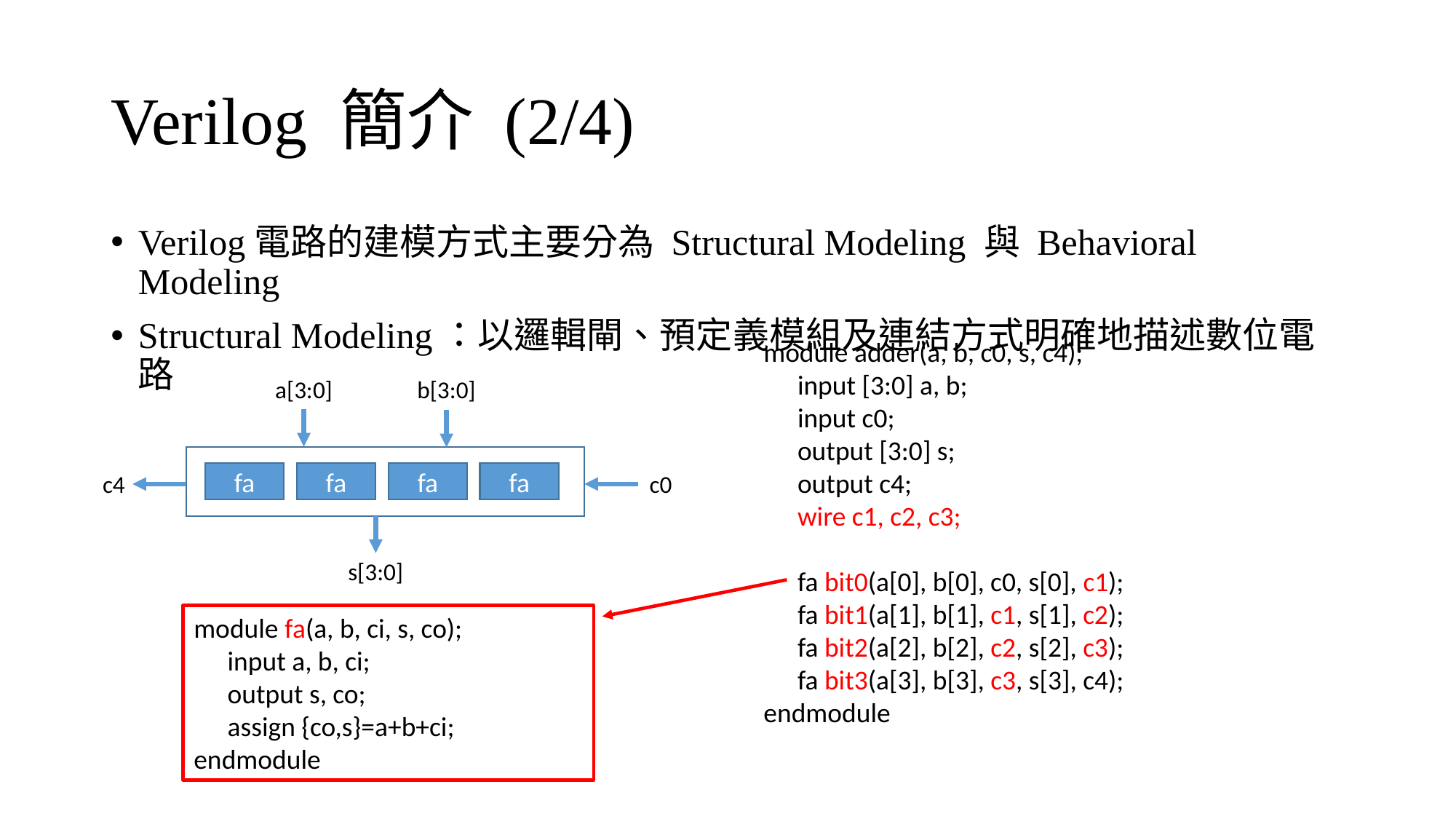

# Verilog 簡介 (2/4)
Verilog電路的建模方式主要分為 Structural Modeling 與 Behavioral Modeling
Structural Modeling：以邏輯閘、預定義模組及連結方式明確地描述數位電路
module adder(a, b, c0, s, c4);
　input [3:0] a, b;
　input c0;
　output [3:0] s;
　output c4;
　wire c1, c2, c3;

　fa bit0(a[0], b[0], c0, s[0], c1);
　fa bit1(a[1], b[1], c1, s[1], c2);
　fa bit2(a[2], b[2], c2, s[2], c3);
　fa bit3(a[3], b[3], c3, s[3], c4);
endmodule
a[3:0]

fa
fa
fa
fa
c4
c0
b[3:0]
s[3:0]
module fa(a, b, ci, s, co);
　input a, b, ci;
　output s, co;
　assign {co,s}=a+b+ci;
endmodule